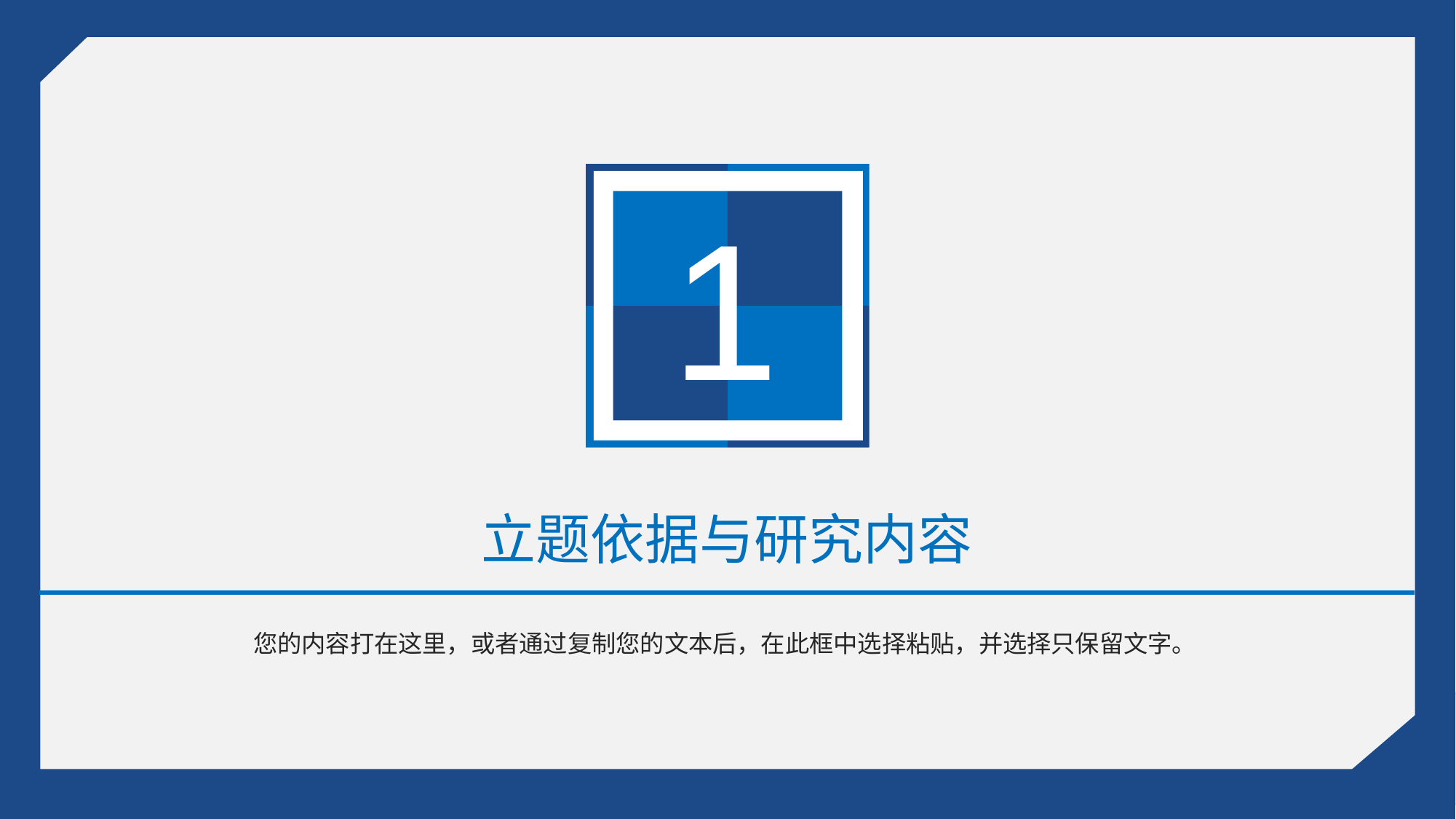

1
立题依据与研究内容
您的内容打在这里，或者通过复制您的文本后，在此框中选择粘贴，并选择只保留文字。